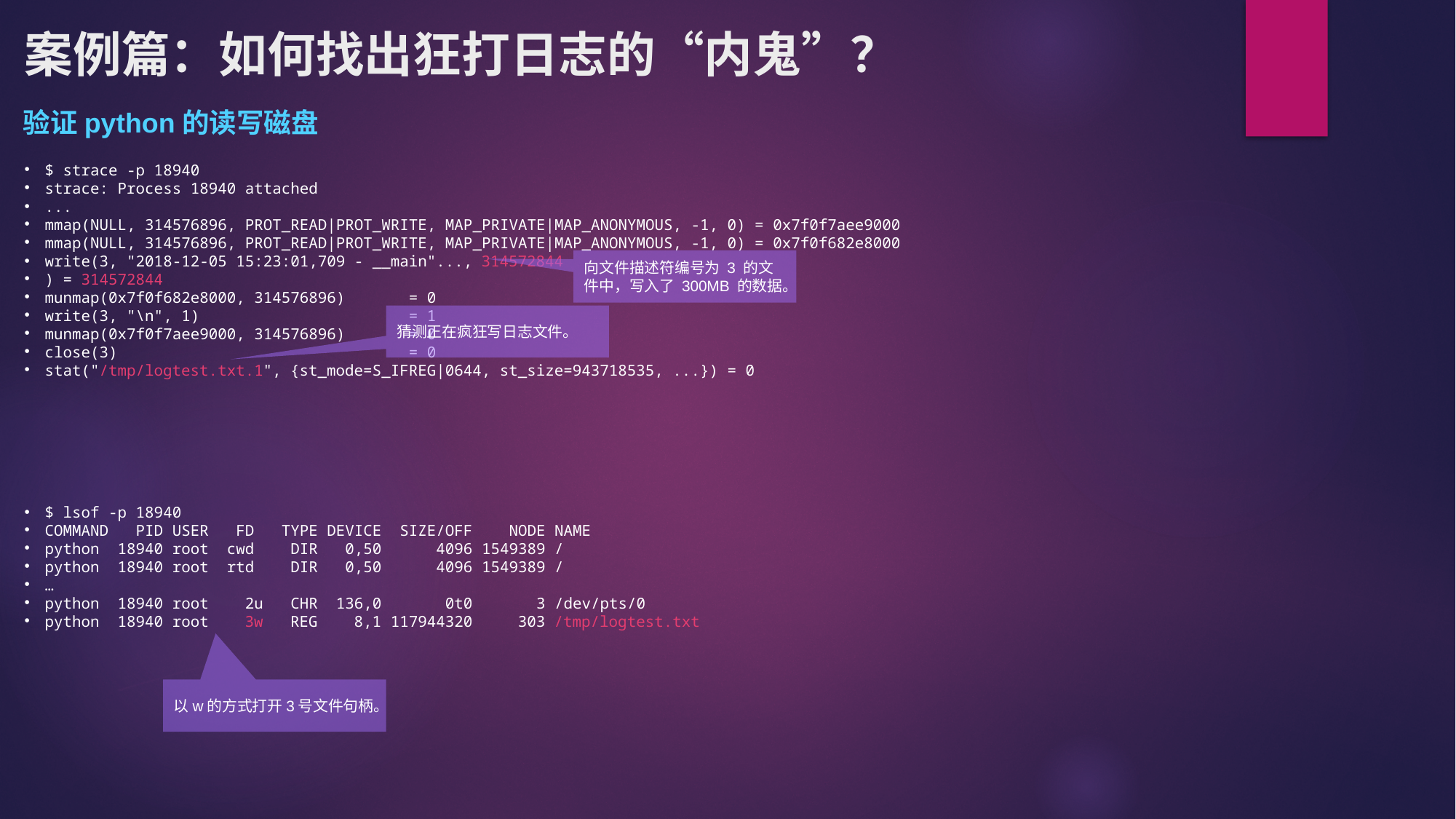

# 案例篇：如何找出狂打日志的“内鬼”？
验证python的读写磁盘
$ strace -p 18940
strace: Process 18940 attached
...
mmap(NULL, 314576896, PROT_READ|PROT_WRITE, MAP_PRIVATE|MAP_ANONYMOUS, -1, 0) = 0x7f0f7aee9000
mmap(NULL, 314576896, PROT_READ|PROT_WRITE, MAP_PRIVATE|MAP_ANONYMOUS, -1, 0) = 0x7f0f682e8000
write(3, "2018-12-05 15:23:01,709 - __main"..., 314572844
) = 314572844
munmap(0x7f0f682e8000, 314576896)       = 0
write(3, "\n", 1)                       = 1
munmap(0x7f0f7aee9000, 314576896)       = 0
close(3)                                = 0
stat("/tmp/logtest.txt.1", {st_mode=S_IFREG|0644, st_size=943718535, ...}) = 0
向文件描述符编号为 3 的文件中，写入了 300MB 的数据。
猜测正在疯狂写日志文件。
$ lsof -p 18940
COMMAND   PID USER   FD   TYPE DEVICE  SIZE/OFF    NODE NAME
python  18940 root  cwd    DIR   0,50      4096 1549389 /
python  18940 root  rtd    DIR   0,50      4096 1549389 /
…
python  18940 root    2u   CHR  136,0       0t0       3 /dev/pts/0
python  18940 root    3w   REG    8,1 117944320     303 /tmp/logtest.txt
以w的方式打开3号文件句柄。